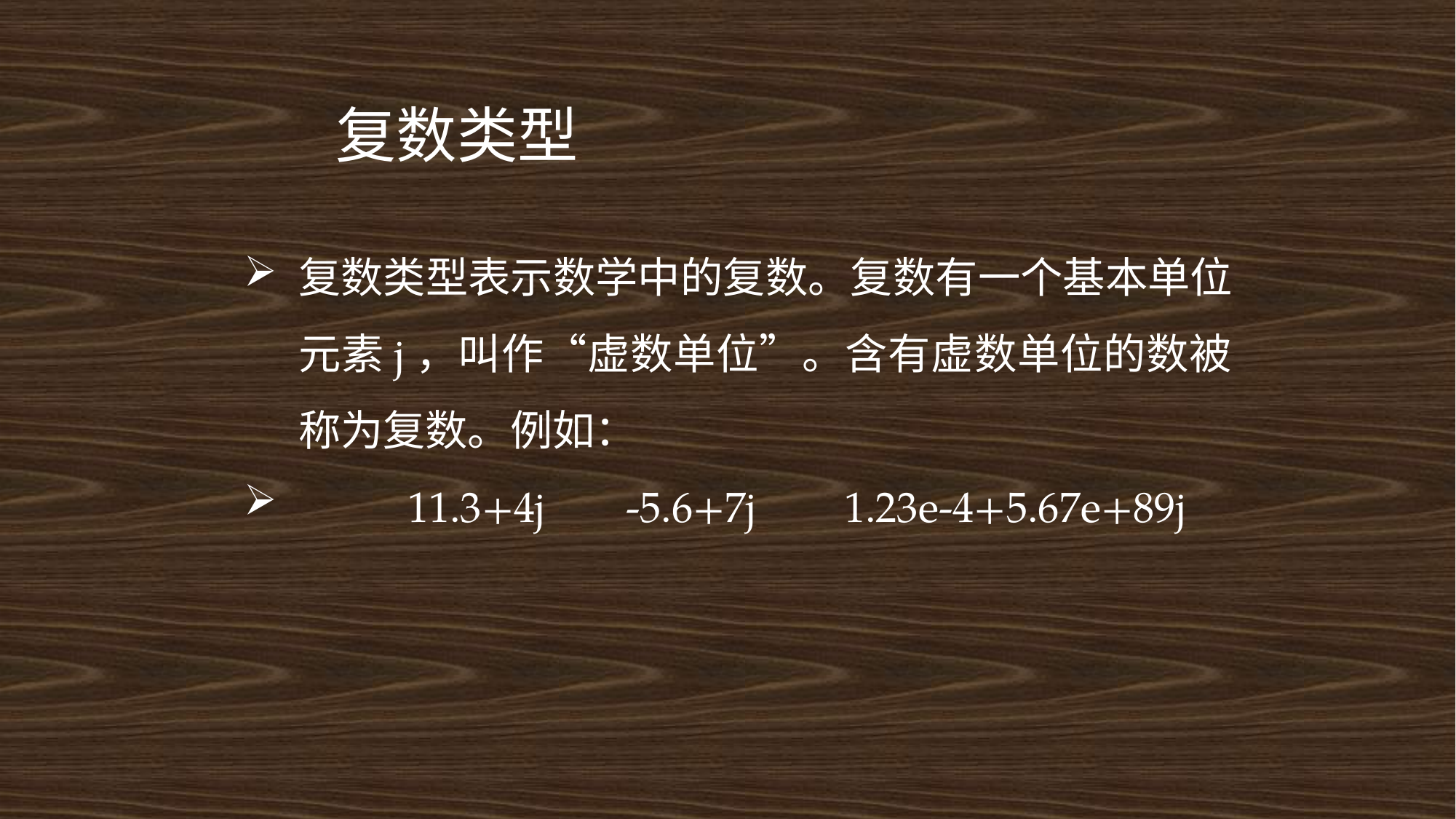

复数类型
复数类型表示数学中的复数。复数有一个基本单位元素j，叫作“虚数单位”。含有虚数单位的数被称为复数。例如：
	11.3+4j	-5.6+7j	1.23e-4+5.67e+89j